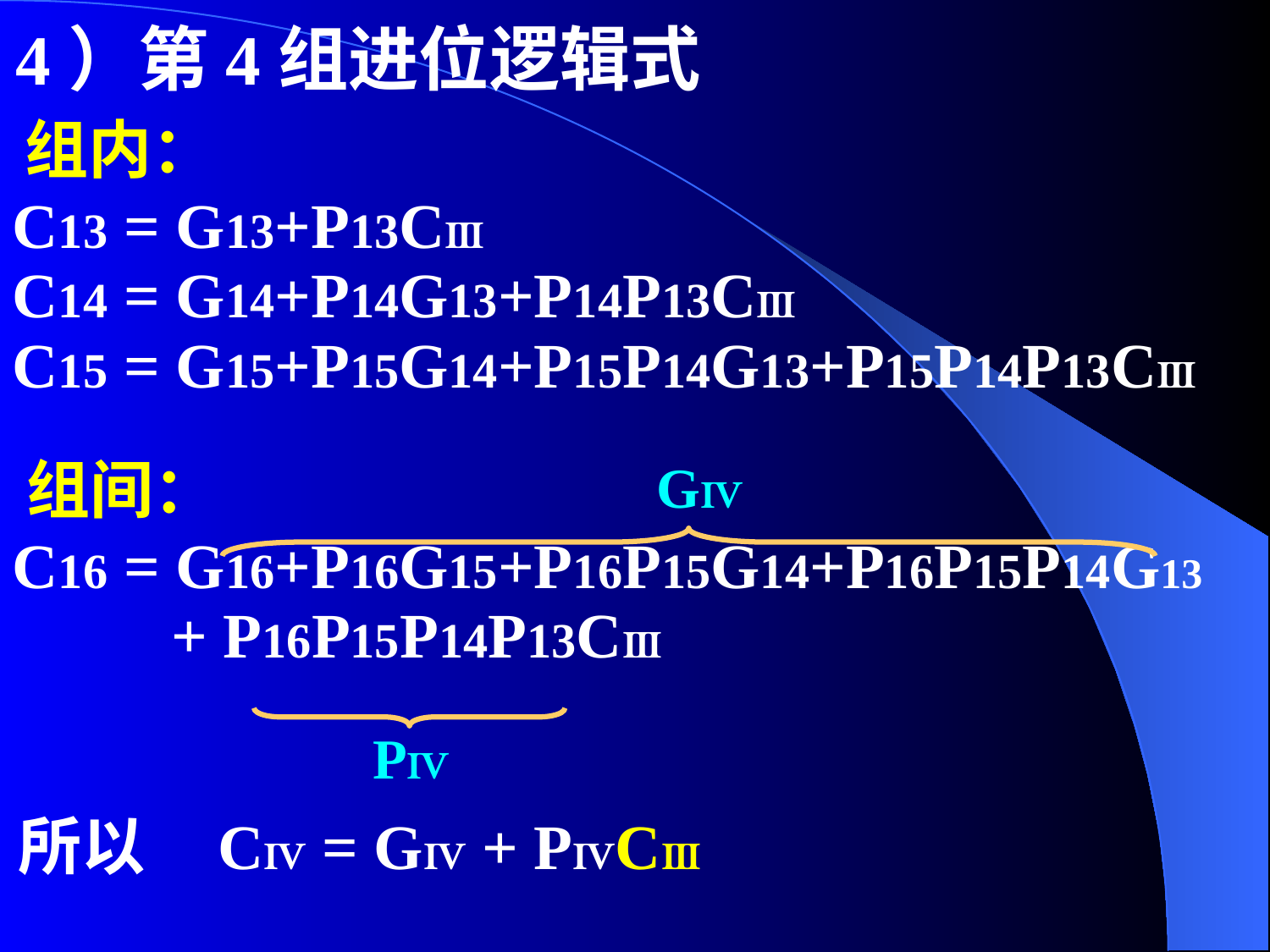

4）第4组进位逻辑式
  组内：
  C13 = G13+P13CⅢ
  C14 = G14+P14G13+P14P13CⅢ
  C15 = G15+P15G14+P15P14G13+P15P14P13CⅢ

   组间：
  C16 = G16+P16G15+P16P15G14+P16P15P14G13
            + P16P15P14P13CⅢ

GⅣ

PⅣ
所以    CⅣ = GⅣ + PⅣCⅢ